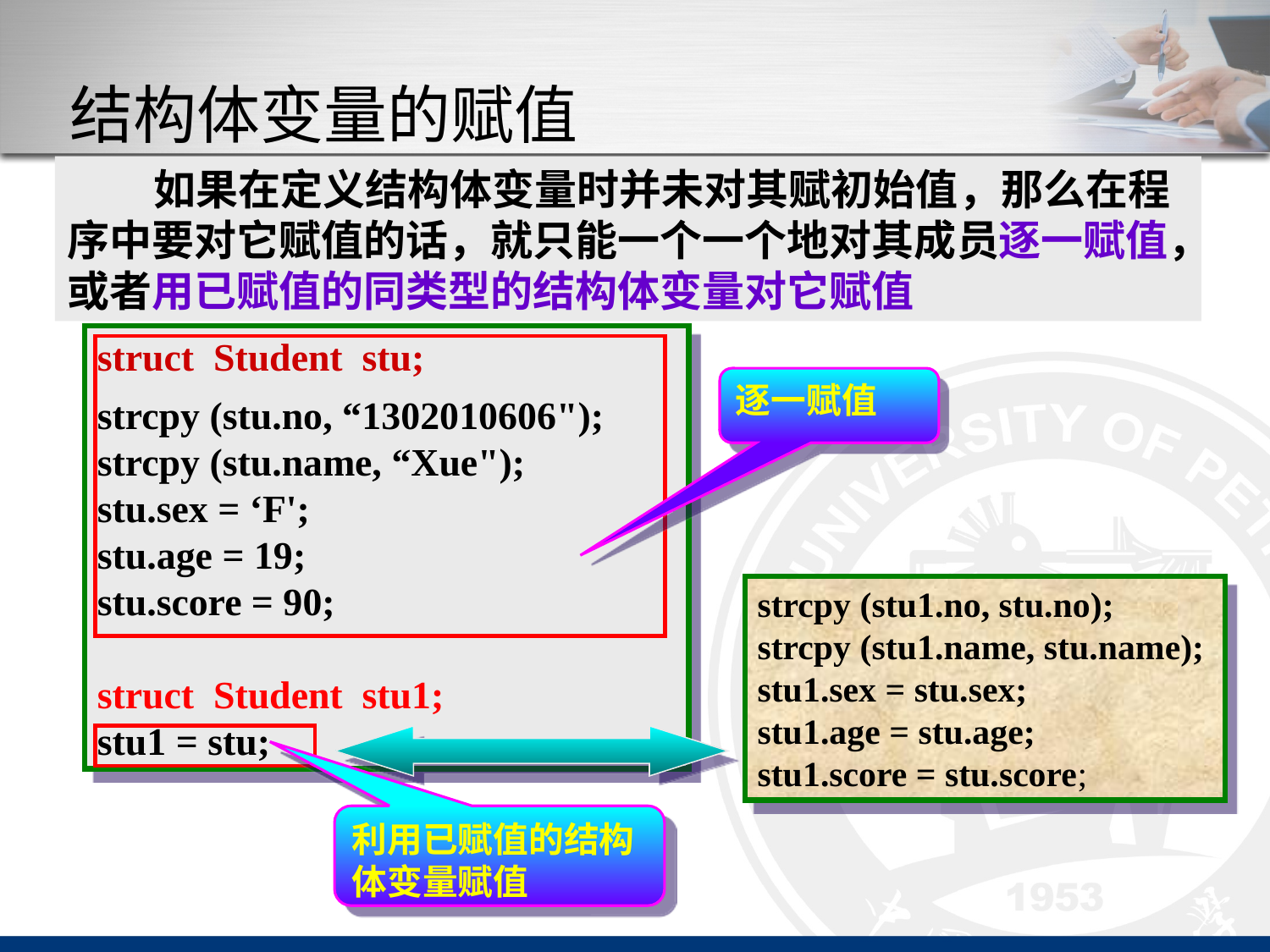

# 结构体变量的赋值
        如果在定义结构体变量时并未对其赋初始值，那么在程序中要对它赋值的话，就只能一个一个地对其成员逐一赋值，或者用已赋值的同类型的结构体变量对它赋值
struct  Student  stu;
strcpy (stu.no, “1302010606");
strcpy (stu.name, “Xue");
stu.sex = ‘F';
stu.age = 19;
stu.score = 90;

struct  Student  stu1;
stu1 = stu;

逐一赋值
strcpy (stu1.no, stu.no);
strcpy (stu1.name, stu.name);
stu1.sex = stu.sex;
stu1.age = stu.age;
stu1.score = stu.score;

利用已赋值的结构体变量赋值